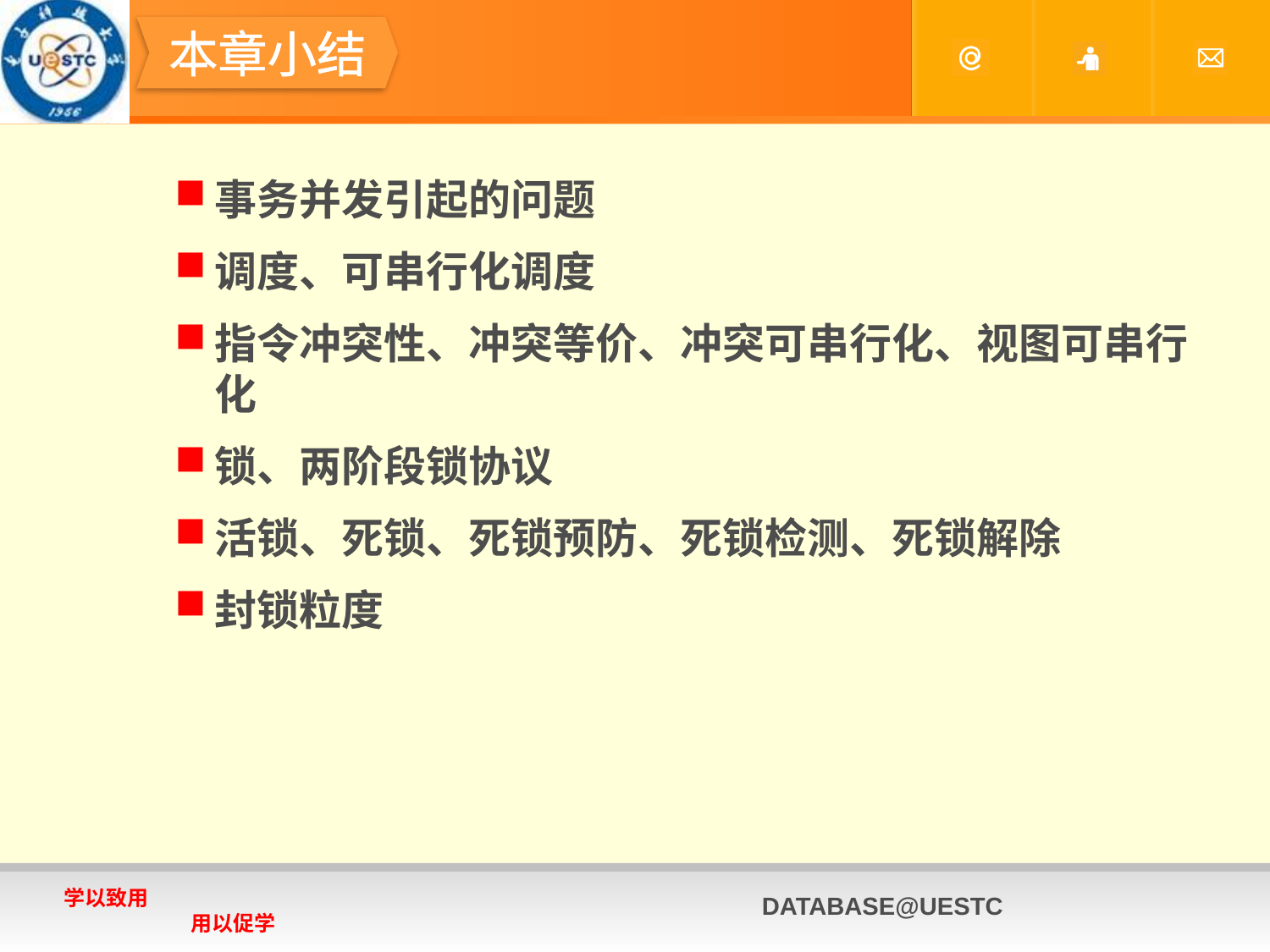

#
本章小结
事务并发引起的问题
调度、可串行化调度
指令冲突性、冲突等价、冲突可串行化、视图可串行化
锁、两阶段锁协议
活锁、死锁、死锁预防、死锁检测、死锁解除
封锁粒度